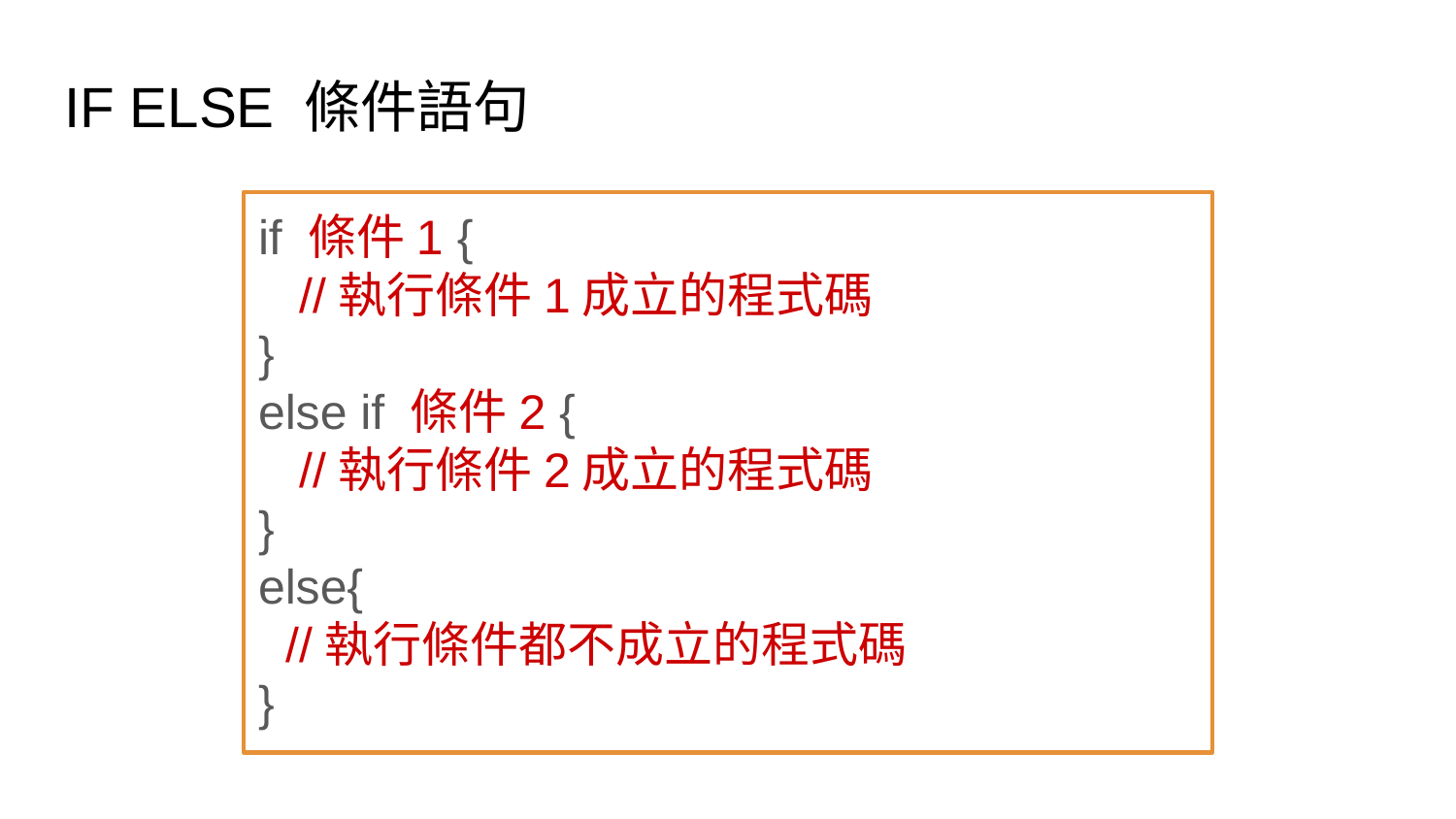

# IF ELSE 條件語句
if 條件1 {
   //執行條件1成立的程式碼
}
else if 條件2 {
   //執行條件2成立的程式碼
}
else{
  //執行條件都不成立的程式碼
}